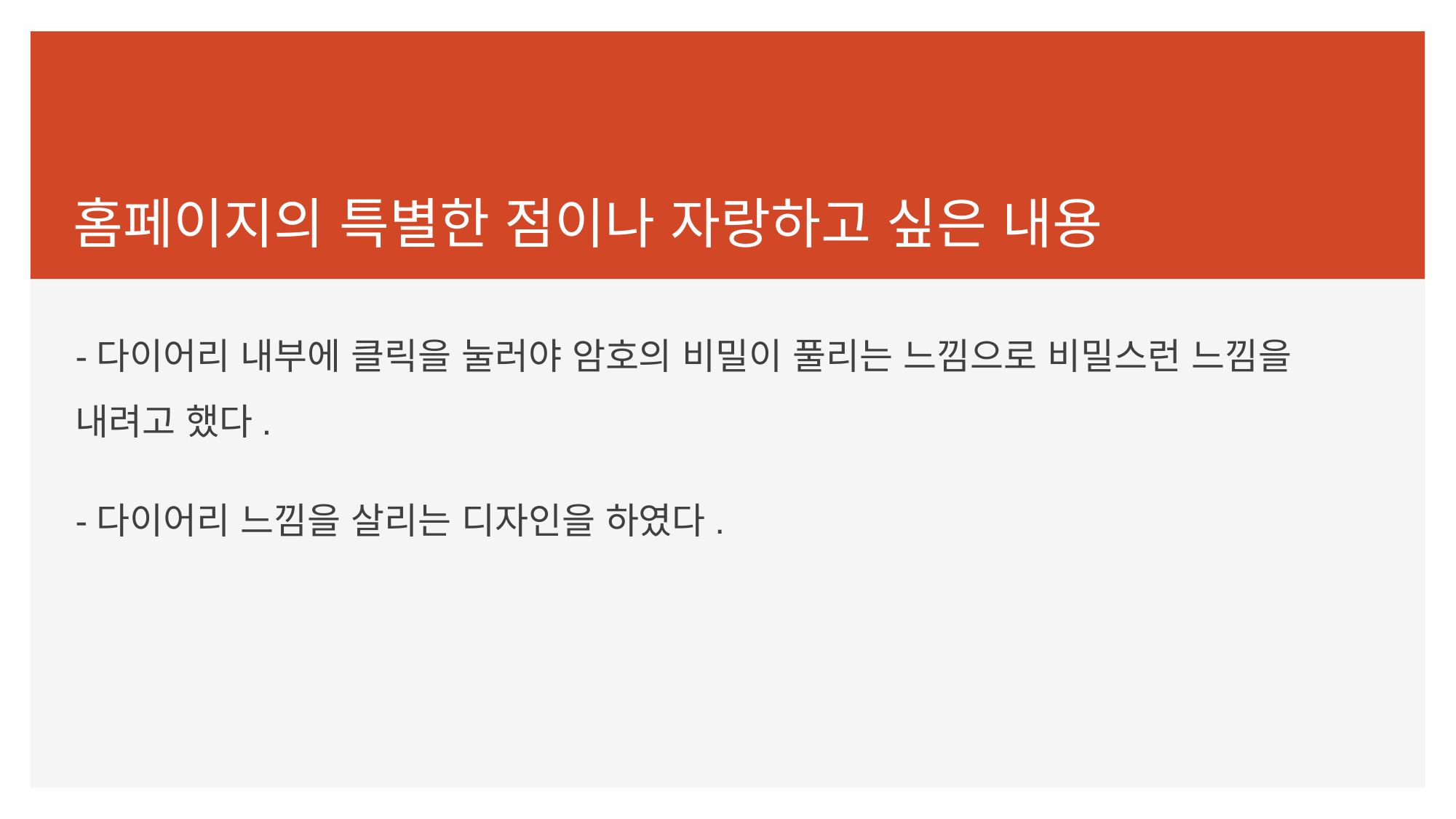

# 홈페이지의 특별한 점이나 자랑하고 싶은 내용
-다이어리 내부에 클릭을 눌러야 암호의 비밀이 풀리는 느낌으로 비밀스런 느낌을 내려고 했다.
-다이어리 느낌을 살리는 디자인을 하였다.